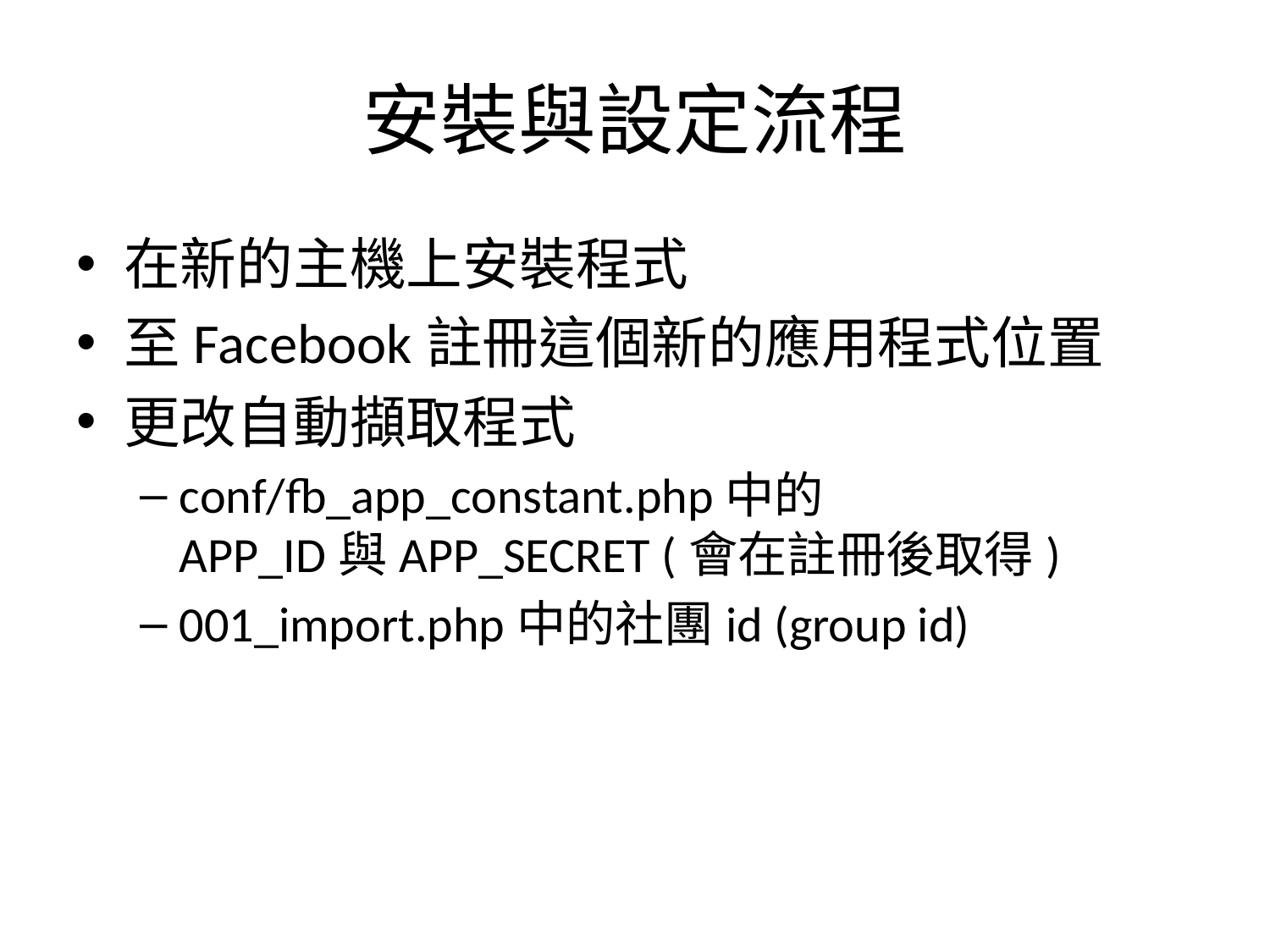

# 安裝與設定流程
在新的主機上安裝程式
至Facebook註冊這個新的應用程式位置
更改自動擷取程式
conf/fb_app_constant.php中的
APP_ID與APP_SECRET (會在註冊後取得)
001_import.php中的社團id (group id)